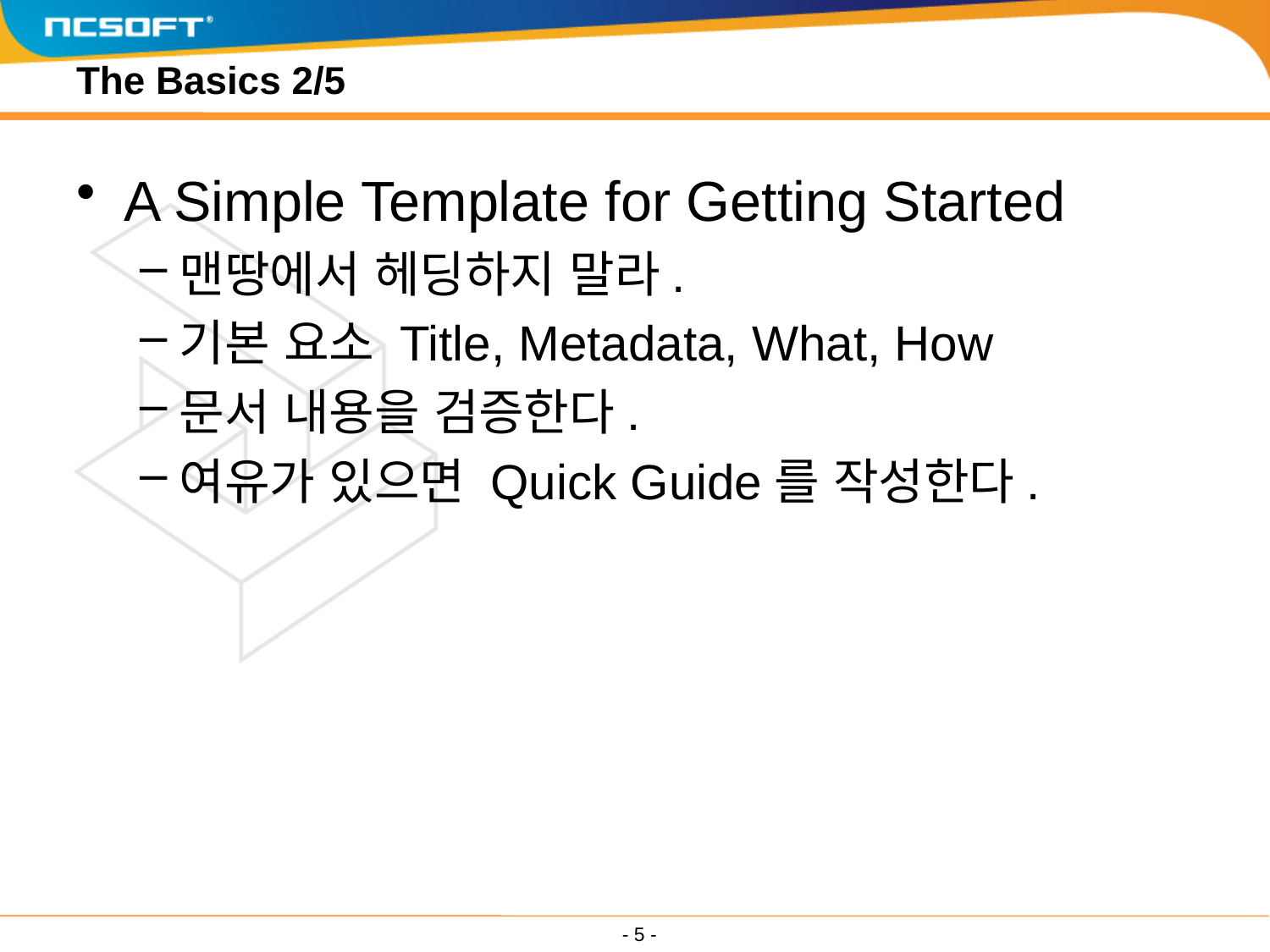

# The Basics 2/5
A Simple Template for Getting Started
맨땅에서 헤딩하지 말라.
기본 요소 Title, Metadata, What, How
문서 내용을 검증한다.
여유가 있으면 Quick Guide를 작성한다.
 - 5 -